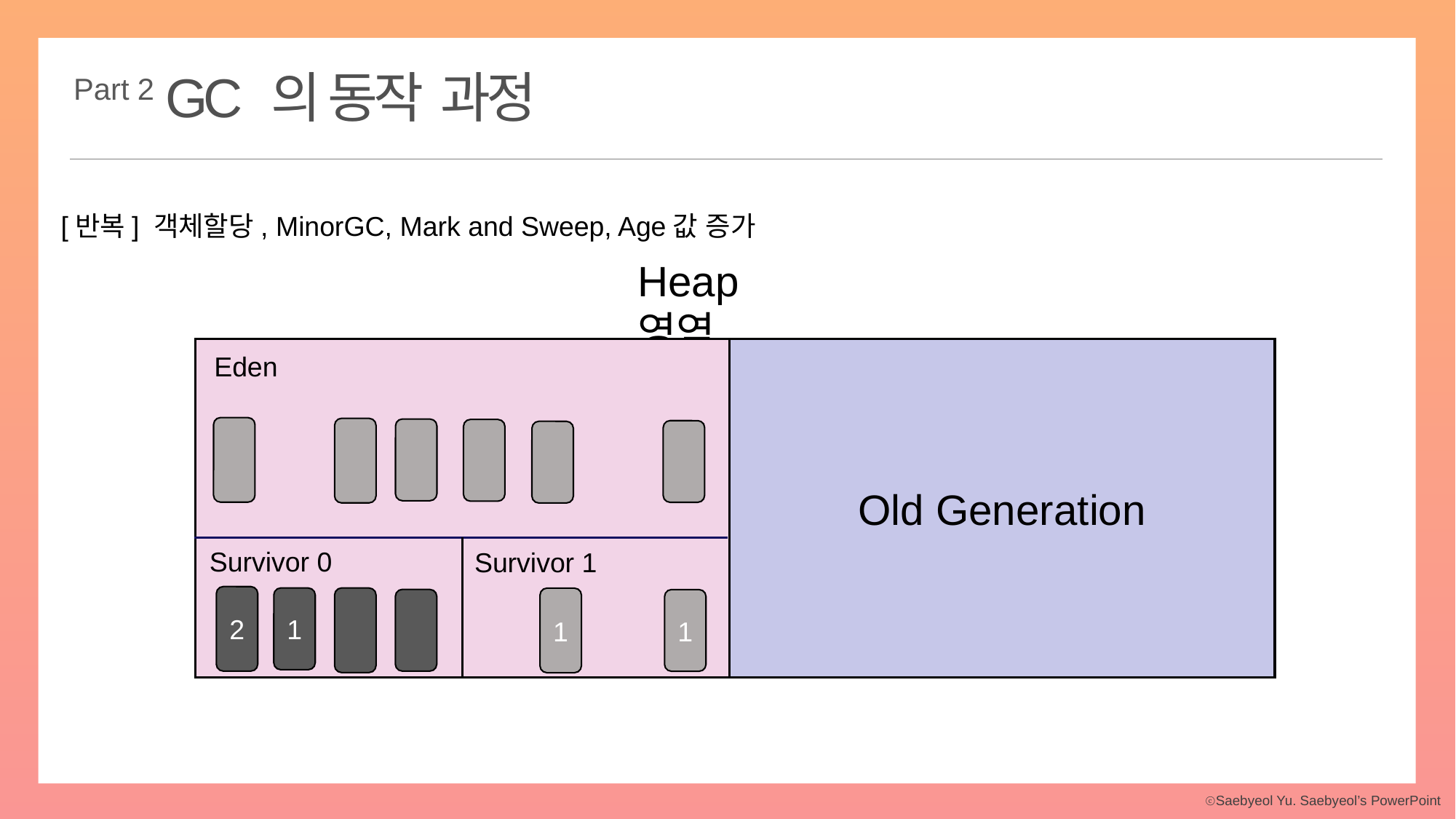

GC 의 동작  과정
Part 2
[반복] 객체할당, MinorGC, Mark and Sweep, Age값 증가
Heap영역
1
1
1

Old Generation
Eden

2
2
2
주를 입력하세요
주를 입력하세요
Survivor 0
Survivor 1
2
1

1

1
3
3
3
주제를 입력하세요
주제를 입력하세요